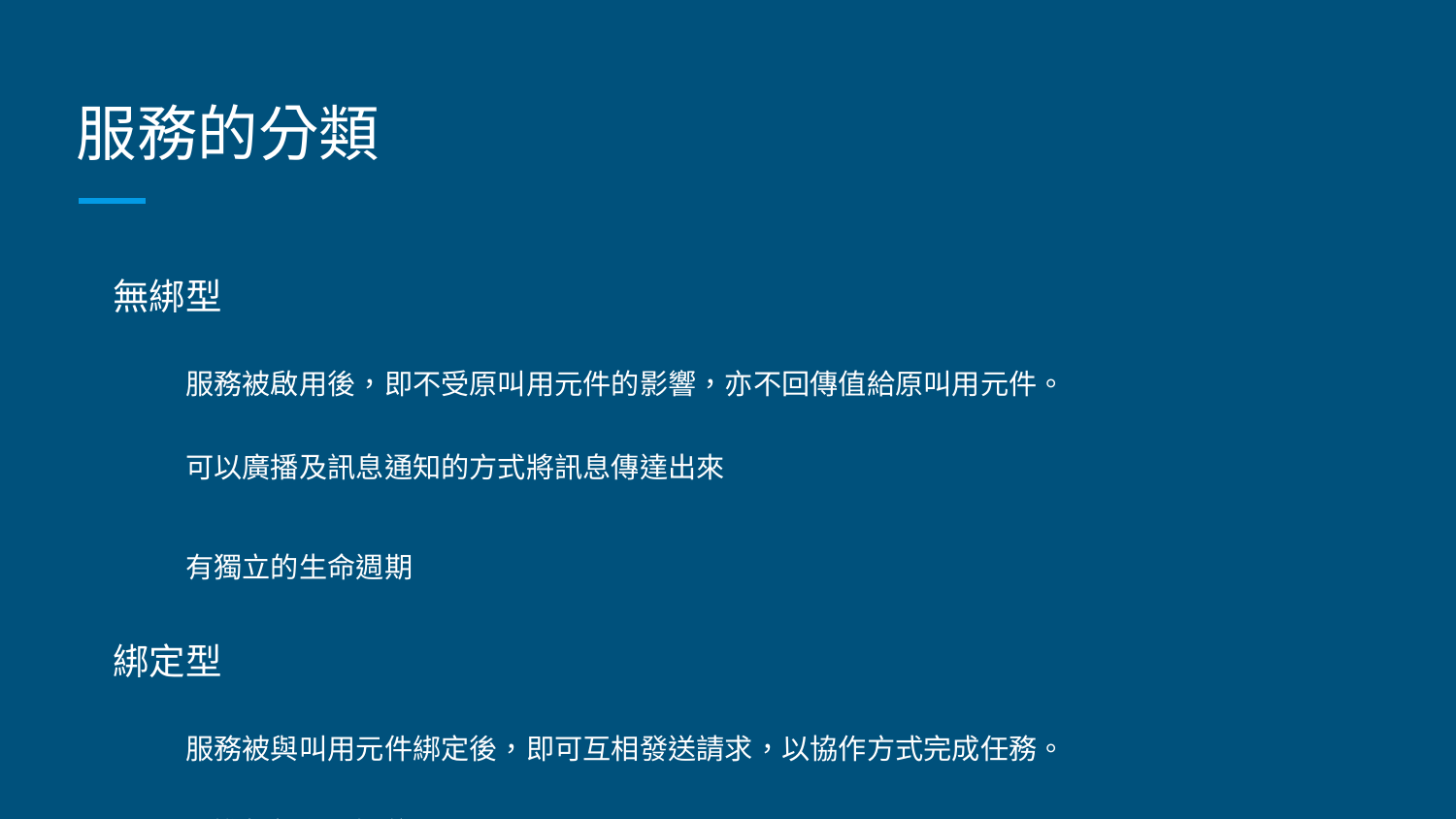

# 服務的分類
無綁型
服務被啟用後，即不受原叫用元件的影響，亦不回傳值給原叫用元件。
可以廣播及訊息通知的方式將訊息傳達出來
有獨立的生命週期
綁定型
服務被與叫用元件綁定後，即可互相發送請求，以協作方式完成任務。
可進行行程間通信 (Inter-Process Communication)
須依附於活動上